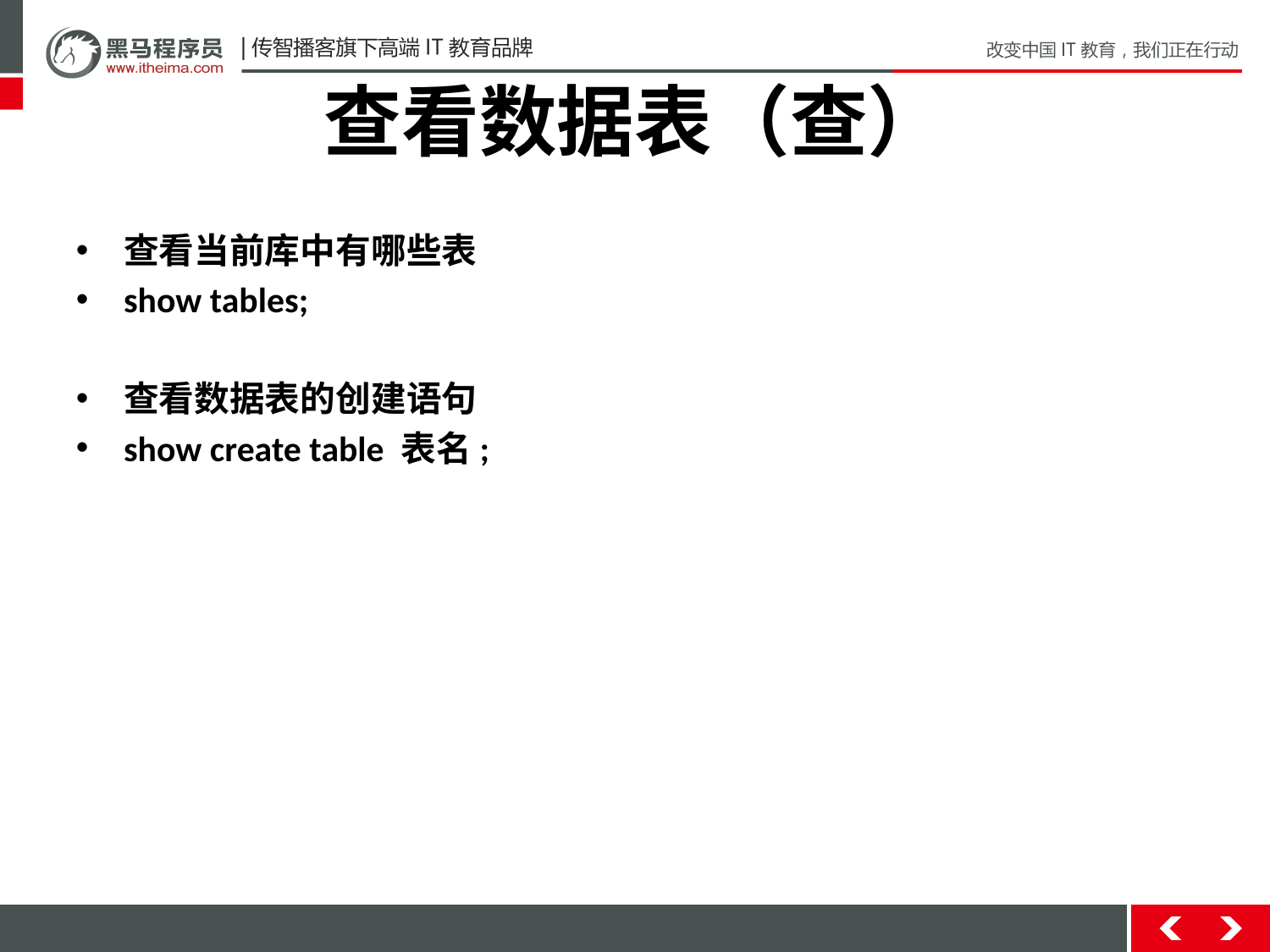

# 查看数据表（查）
查看当前库中有哪些表
show tables;

查看数据表的创建语句
show create table 表名;